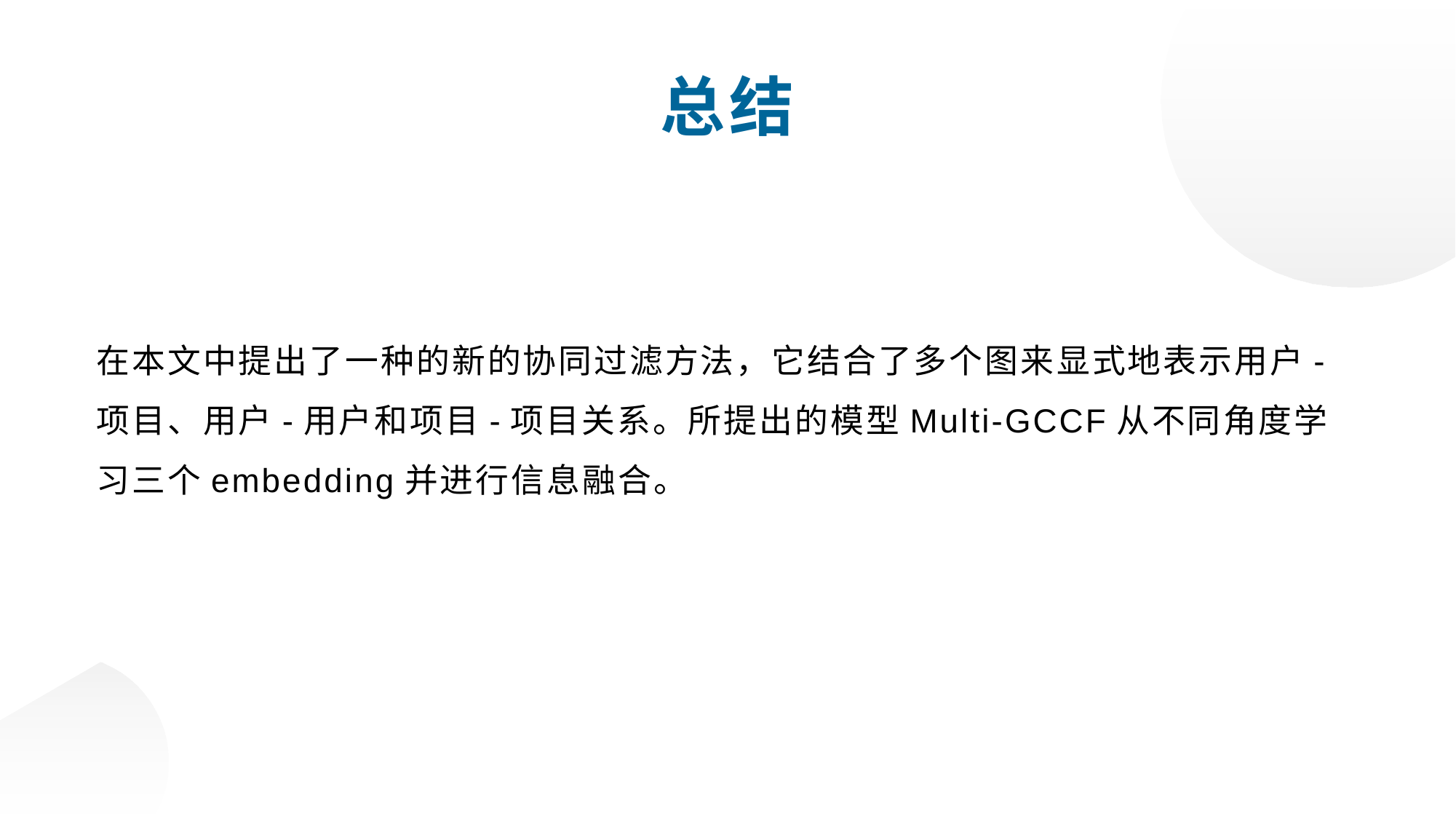

总结
在本文中提出了一种的新的协同过滤方法，它结合了多个图来显式地表示用户-项目、用户-用户和项目-项目关系。所提出的模型Multi-GCCF从不同角度学习三个embedding并进行信息融合。